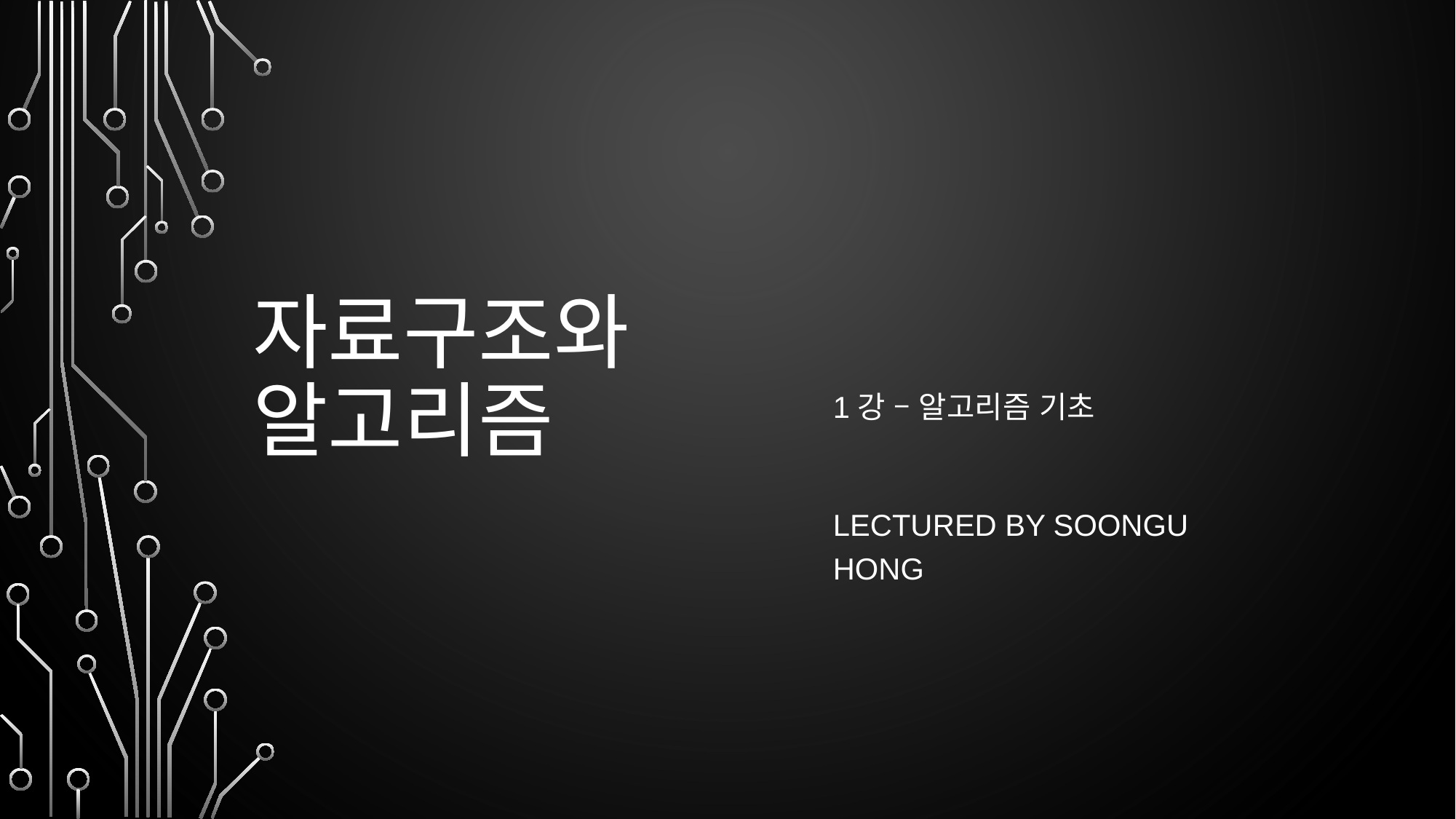

# 자료구조와 알고리즘

1강 – 알고리즘 기초

Lectured by Soongu Hong